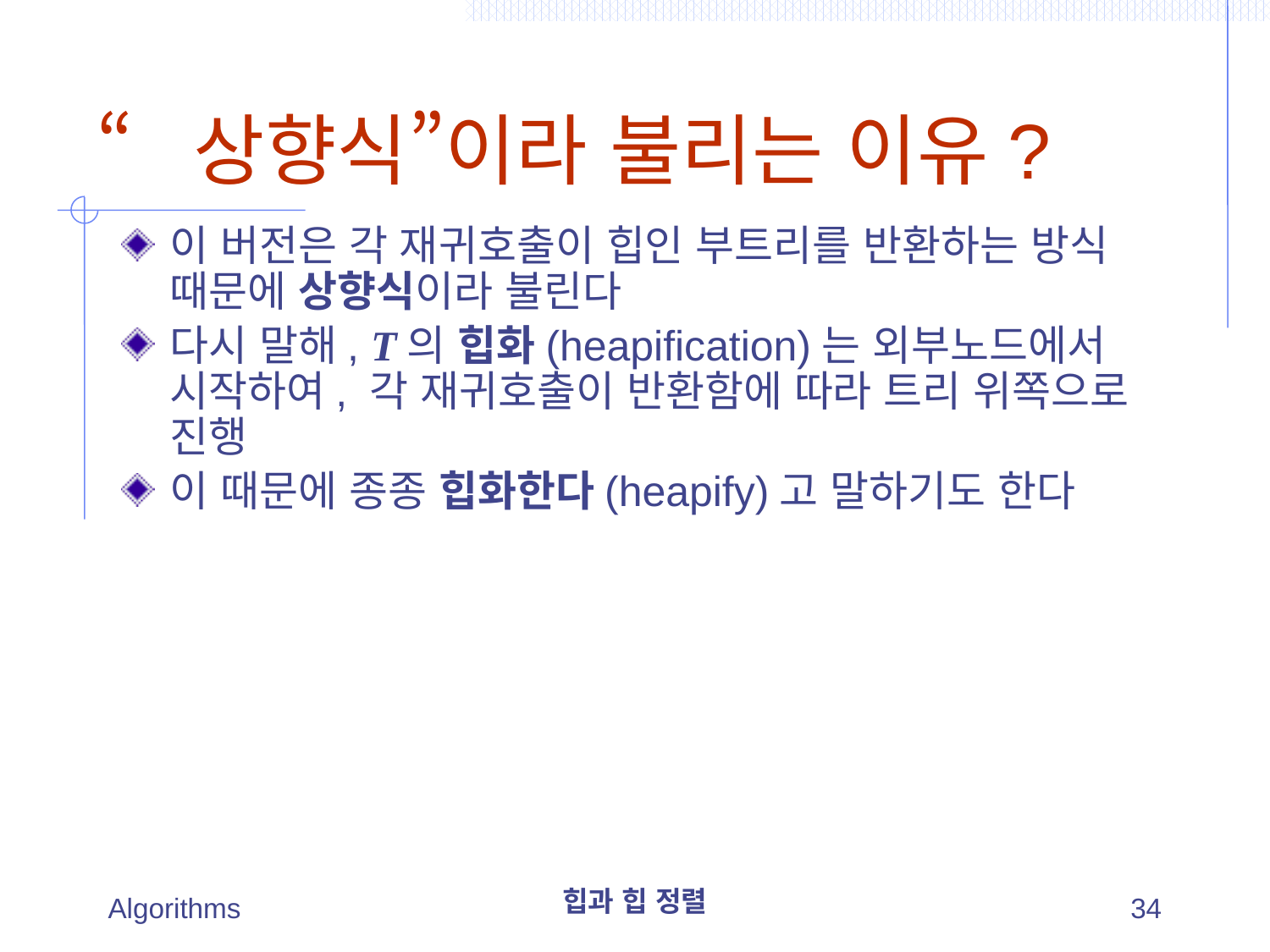

# “상향식”이라 불리는 이유?
이 버전은 각 재귀호출이 힙인 부트리를 반환하는 방식 때문에 상향식이라 불린다
다시 말해, T의 힙화(heapification)는 외부노드에서 시작하여, 각 재귀호출이 반환함에 따라 트리 위쪽으로 진행
이 때문에 종종 힙화한다(heapify)고 말하기도 한다
Algorithms
힙과 힙 정렬
34